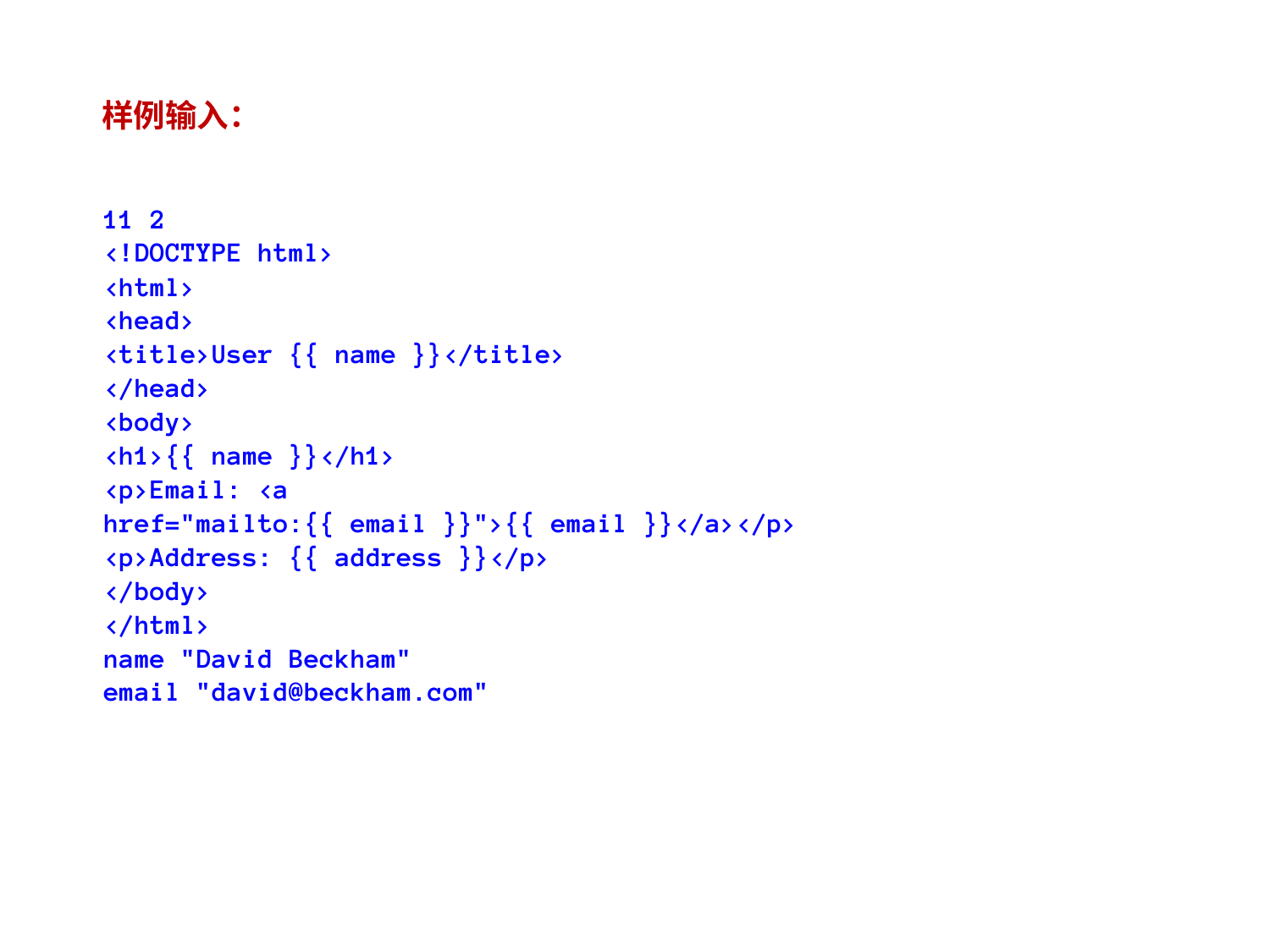

样例输入：
11 2
<!DOCTYPE html>
<html>
<head>
<title>User {{ name }}</title>
</head>
<body>
<h1>{{ name }}</h1>
<p>Email: <a
href="mailto:{{ email }}">{{ email }}</a></p>
<p>Address: {{ address }}</p>
</body>
</html>
name "David Beckham"
email "david@beckham.com"